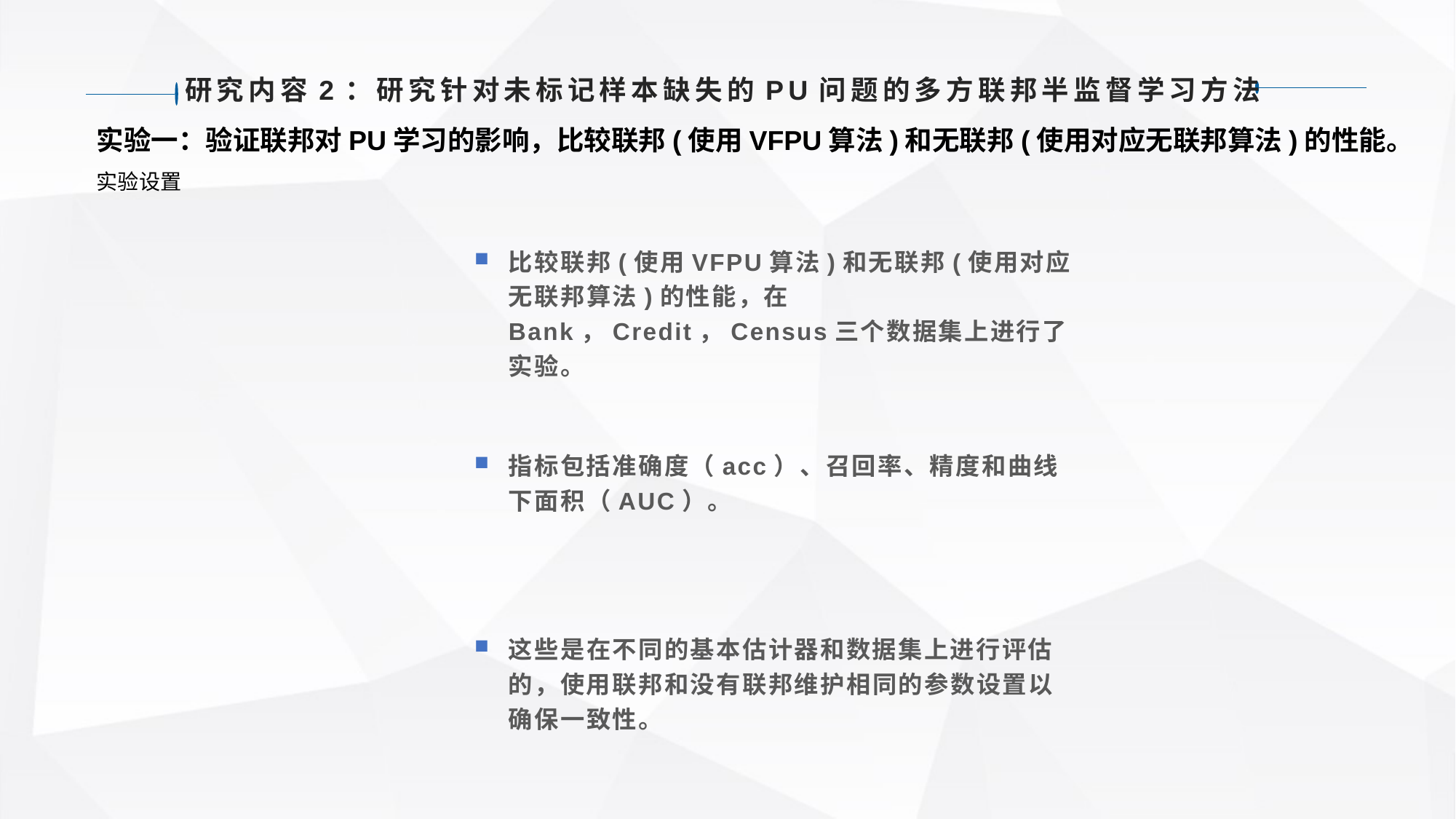

研究内容2：研究针对未标记样本缺失的PU问题的多方联邦半监督学习方法

实验一：验证联邦对PU学习的影响，比较联邦(使用VFPU算法)和无联邦(使用对应无联邦算法)的性能。
实验设置
比较联邦(使用VFPU算法)和无联邦(使用对应无联邦算法)的性能，在Bank，Credit，Census三个数据集上进行了实验。
指标包括准确度（acc）、召回率、精度和曲线下面积（AUC）。

这些是在不同的基本估计器和数据集上进行评估的，使用联邦和没有联邦维护相同的参数设置以确保一致性。